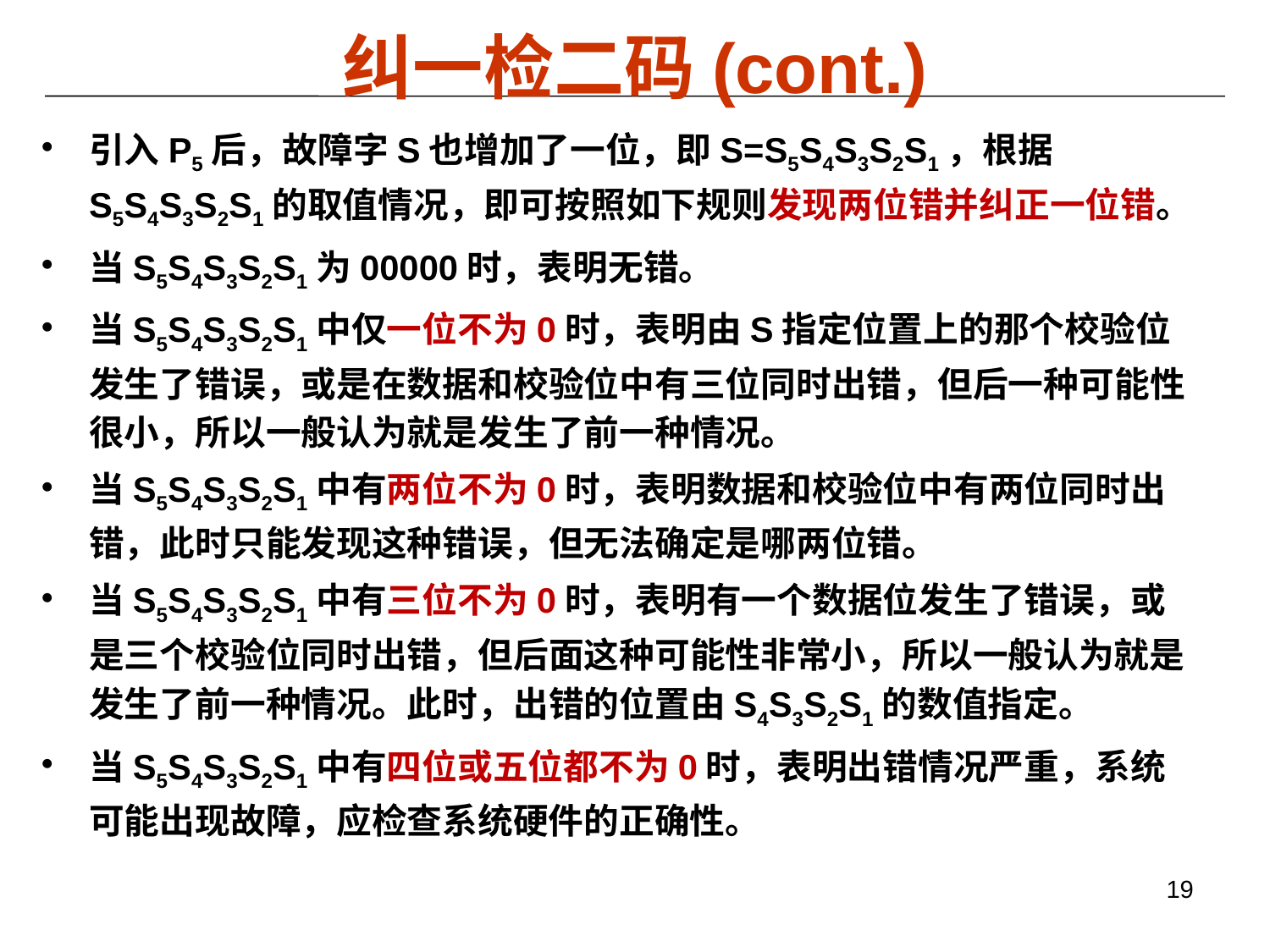

# 纠一检二码(cont.)
引入P5后，故障字S也增加了一位，即S=S5S4S3S2S1，根据S5S4S3S2S1的取值情况，即可按照如下规则发现两位错并纠正一位错。
当S5S4S3S2S1为00000时，表明无错。
当S5S4S3S2S1中仅一位不为0时，表明由S指定位置上的那个校验位发生了错误，或是在数据和校验位中有三位同时出错，但后一种可能性很小，所以一般认为就是发生了前一种情况。
当S5S4S3S2S1中有两位不为0时，表明数据和校验位中有两位同时出错，此时只能发现这种错误，但无法确定是哪两位错。
当S5S4S3S2S1中有三位不为0时，表明有一个数据位发生了错误，或是三个校验位同时出错，但后面这种可能性非常小，所以一般认为就是发生了前一种情况。此时，出错的位置由S4S3S2S1的数值指定。
当S5S4S3S2S1中有四位或五位都不为0时，表明出错情况严重，系统可能出现故障，应检查系统硬件的正确性。

19